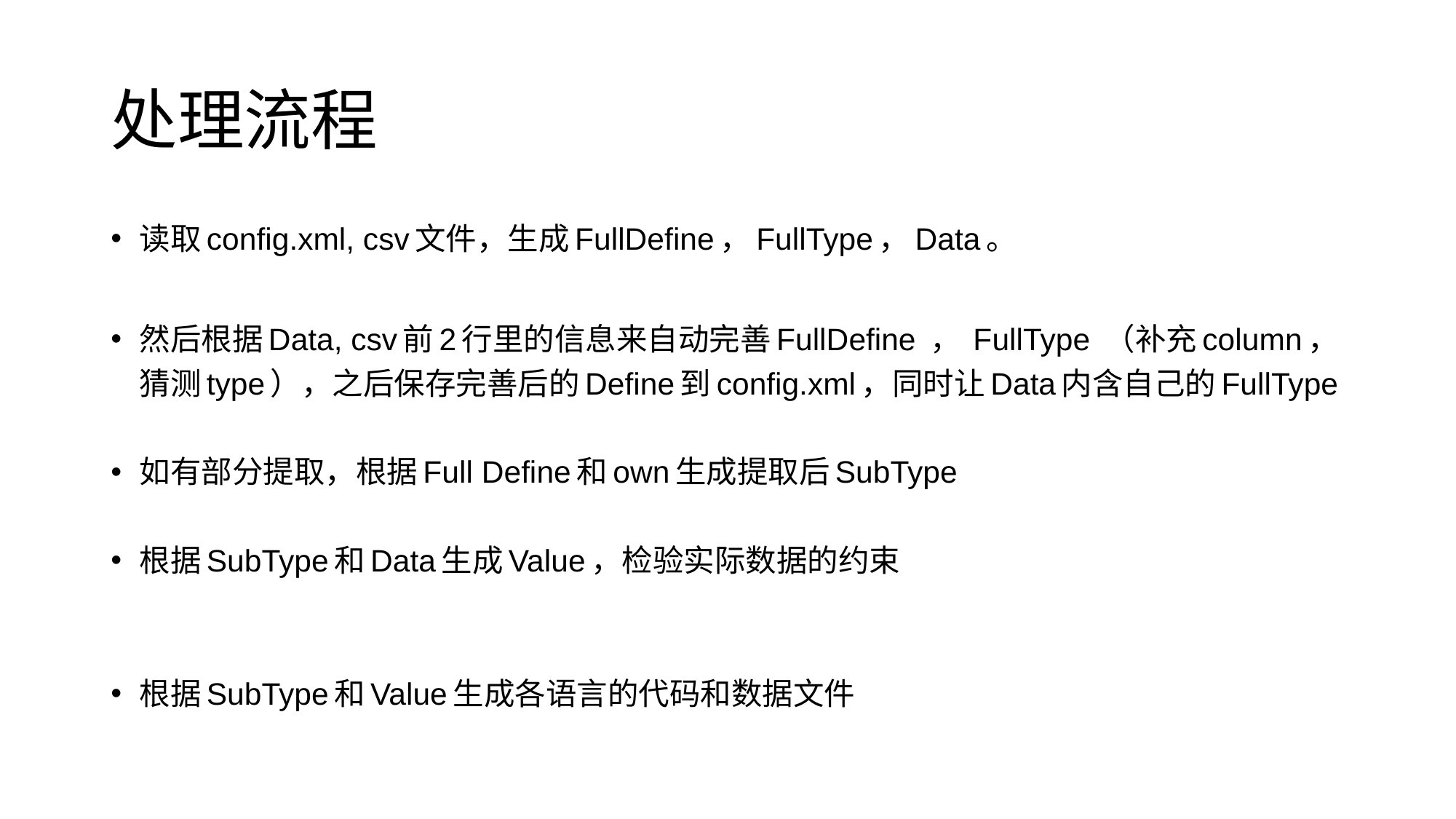

# 处理流程
读取config.xml, csv文件，生成FullDefine，FullType，Data。

然后根据Data, csv前2行里的信息来自动完善FullDefine ， FullType （补充column，猜测type），之后保存完善后的Define到config.xml，同时让Data内含自己的FullType

如有部分提取，根据Full Define和own生成提取后SubType

根据SubType和Data生成Value，检验实际数据的约束

根据SubType和Value生成各语言的代码和数据文件